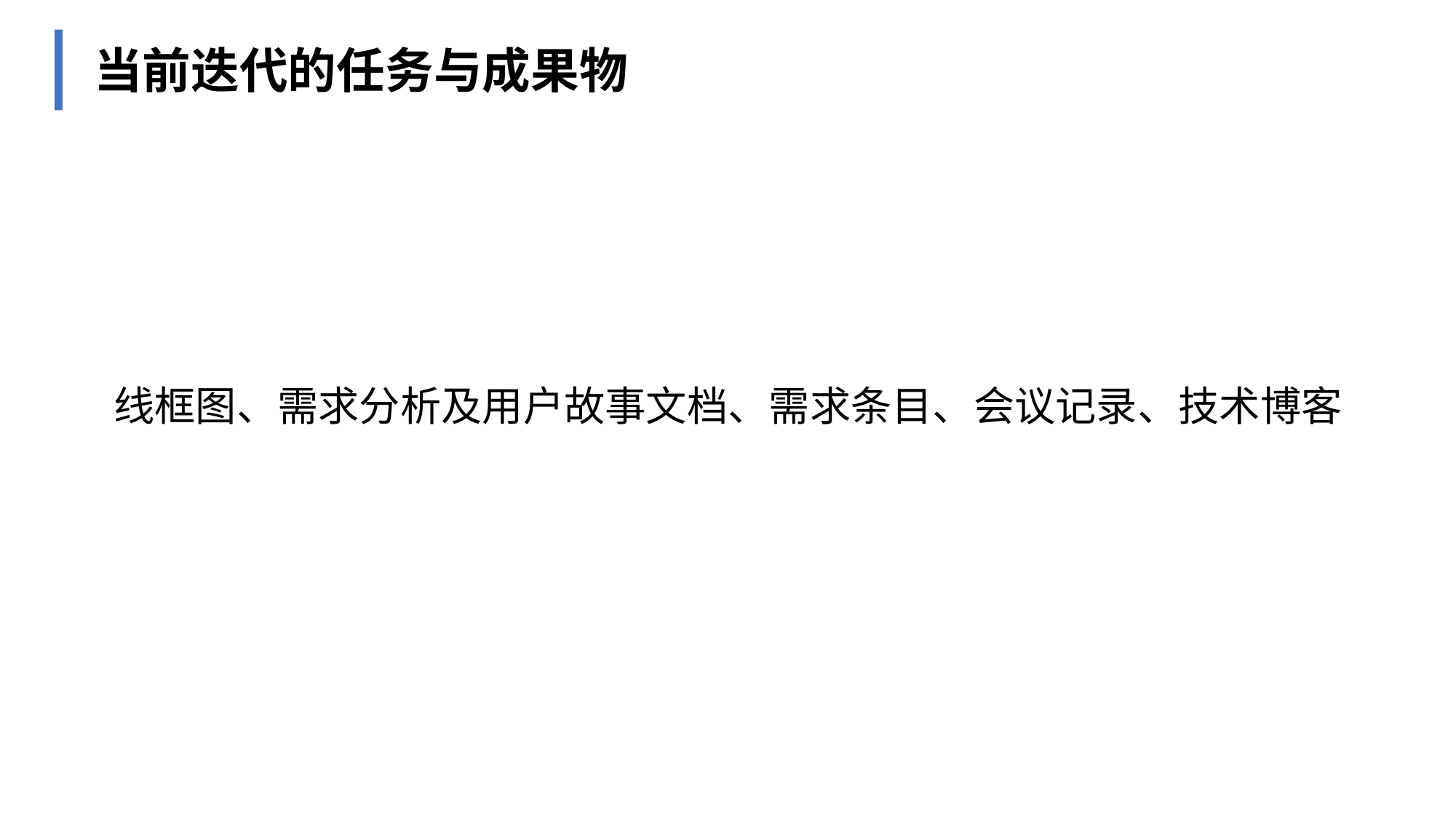

当前迭代的任务与成果物
线框图、需求分析及用户故事文档、需求条目、会议记录、技术博客